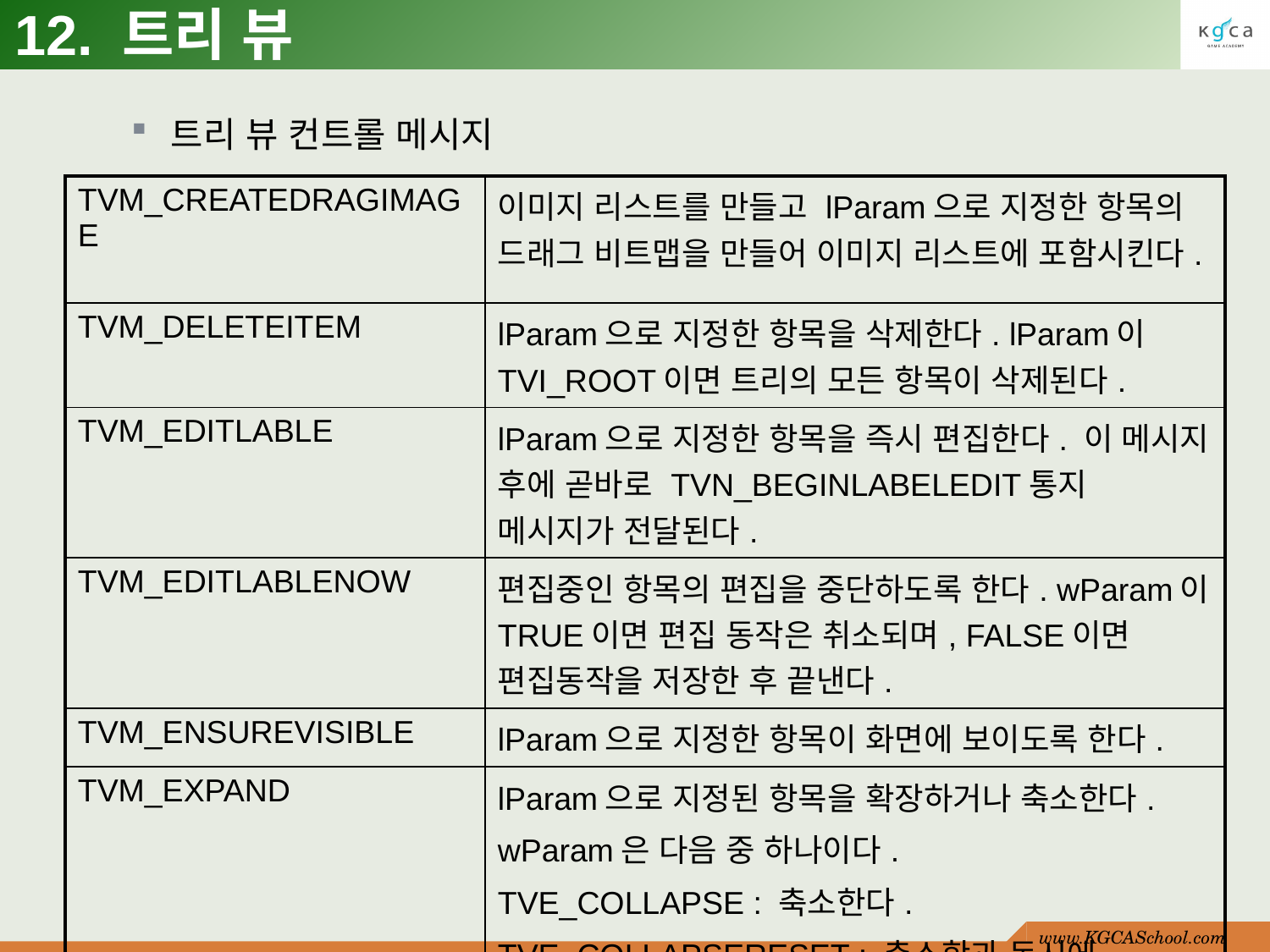

# 12. 트리 뷰
트리 뷰 컨트롤 메시지
| TVM\_CREATEDRAGIMAGE | 이미지 리스트를 만들고 lParam으로 지정한 항목의 드래그 비트맵을 만들어 이미지 리스트에 포함시킨다. |
| --- | --- |
| TVM\_DELETEITEM | lParam으로 지정한 항목을 삭제한다. lParam이 TVI\_ROOT이면 트리의 모든 항목이 삭제된다. |
| TVM\_EDITLABLE | lParam으로 지정한 항목을 즉시 편집한다. 이 메시지 후에 곧바로 TVN\_BEGINLABELEDIT통지 메시지가 전달된다. |
| TVM\_EDITLABLENOW | 편집중인 항목의 편집을 중단하도록 한다. wParam이 TRUE이면 편집 동작은 취소되며, FALSE이면 편집동작을 저장한 후 끝낸다. |
| TVM\_ENSUREVISIBLE | lParam으로 지정한 항목이 화면에 보이도록 한다. |
| TVM\_EXPAND | lParam으로 지정된 항목을 확장하거나 축소한다. wParam은 다음 중 하나이다. TVE\_COLLAPSE : 축소한다. TVE\_COLLAPSERESET : 축소함과 동시에 차일드를 파괴한다. |